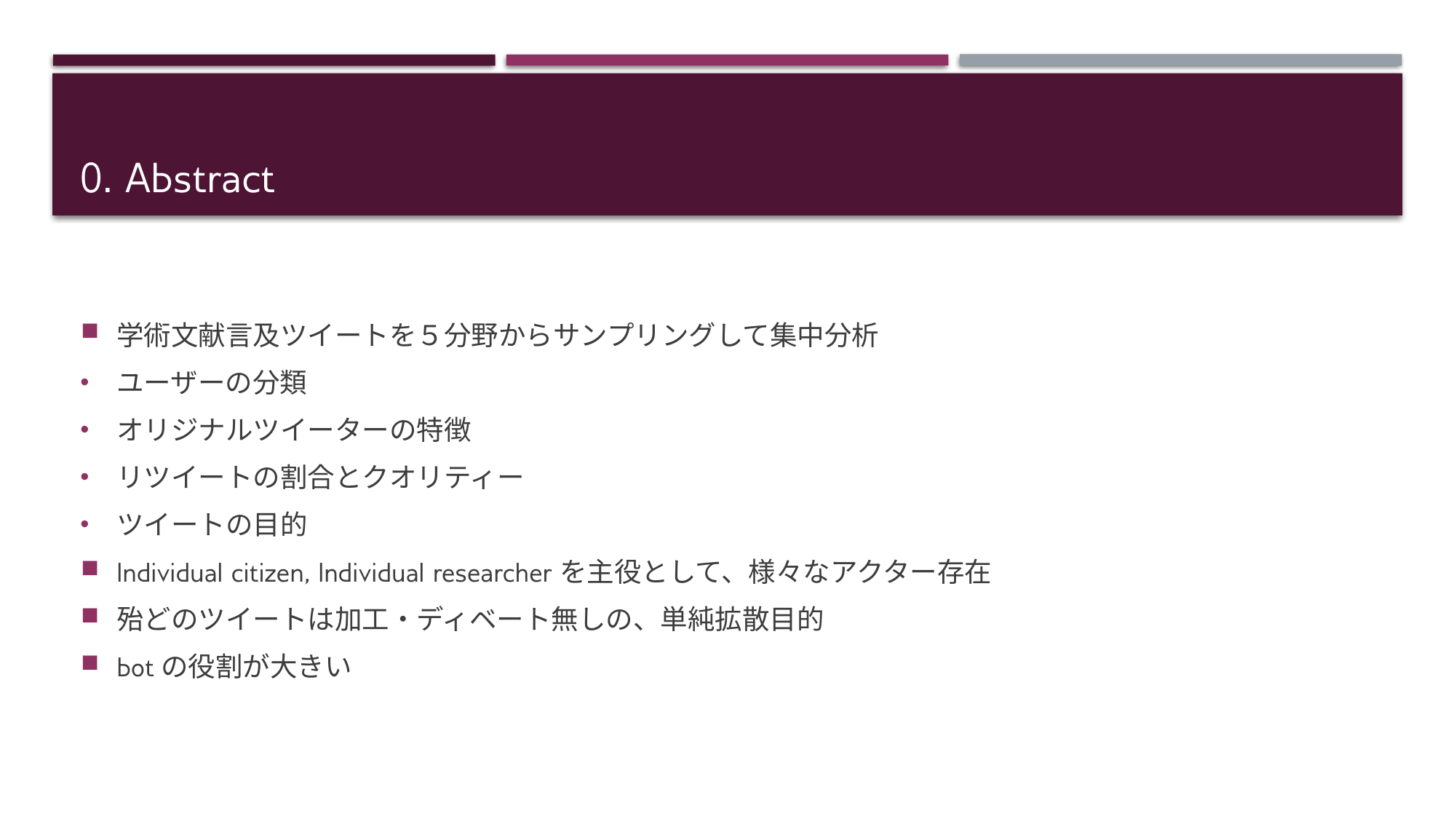

0. Abstract
学術文献言及ツイートを５分野からサンプリングして集中分析
ユーザーの分類
オリジナルツイーターの特徴
リツイートの割合とクオリティー
ツイートの目的
Individual citizen, Individual researcherを主役として、様々なアクター存在
殆どのツイートは加工・ディベート無しの、単純拡散目的
botの役割が大きい